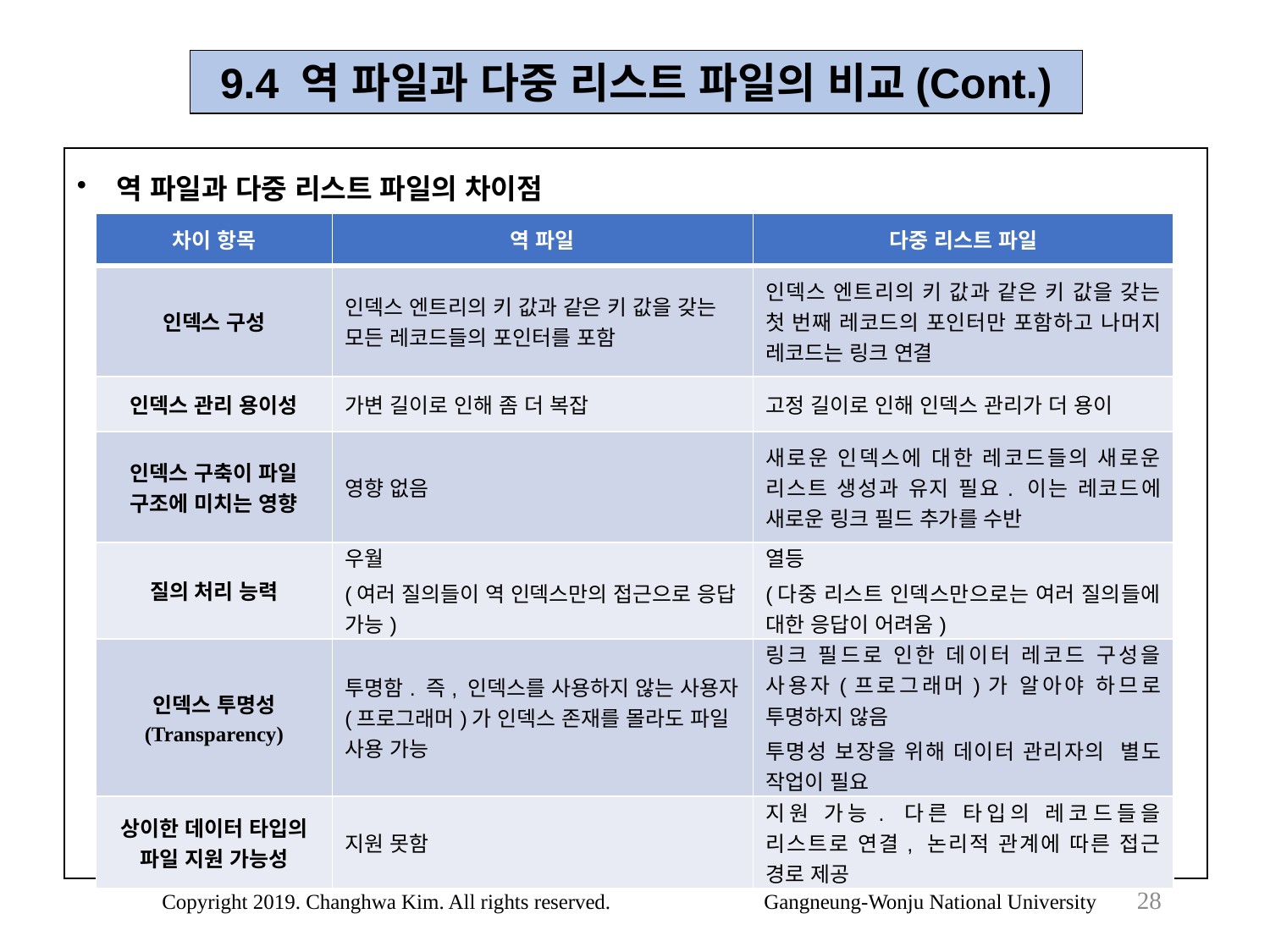

9.4 역 파일과 다중 리스트 파일의 비교(Cont.)
역 파일과 다중 리스트 파일의 차이점
| 차이 항목 | 역 파일 | 다중 리스트 파일 |
| --- | --- | --- |
| 인덱스 구성 | 인덱스 엔트리의 키 값과 같은 키 값을 갖는 모든 레코드들의 포인터를 포함 | 인덱스 엔트리의 키 값과 같은 키 값을 갖는 첫 번째 레코드의 포인터만 포함하고 나머지 레코드는 링크 연결 |
| 인덱스 관리 용이성 | 가변 길이로 인해 좀 더 복잡 | 고정 길이로 인해 인덱스 관리가 더 용이 |
| 인덱스 구축이 파일 구조에 미치는 영향 | 영향 없음 | 새로운 인덱스에 대한 레코드들의 새로운 리스트 생성과 유지 필요. 이는 레코드에 새로운 링크 필드 추가를 수반 |
| 질의 처리 능력 | 우월 (여러 질의들이 역 인덱스만의 접근으로 응답 가능) | 열등 (다중 리스트 인덱스만으로는 여러 질의들에 대한 응답이 어려움) |
| 인덱스 투명성 (Transparency) | 투명함. 즉, 인덱스를 사용하지 않는 사용자(프로그래머)가 인덱스 존재를 몰라도 파일 사용 가능 | 링크 필드로 인한 데이터 레코드 구성을 사용자(프로그래머)가 알아야 하므로 투명하지 않음 투명성 보장을 위해 데이터 관리자의 별도 작업이 필요 |
| 상이한 데이터 타입의 파일 지원 가능성 | 지원 못함 | 지원 가능. 다른 타입의 레코드들을 리스트로 연결, 논리적 관계에 따른 접근 경로 제공 |
28
Copyright 2019. Changhwa Kim. All rights reserved.                             Gangneung-Wonju National University